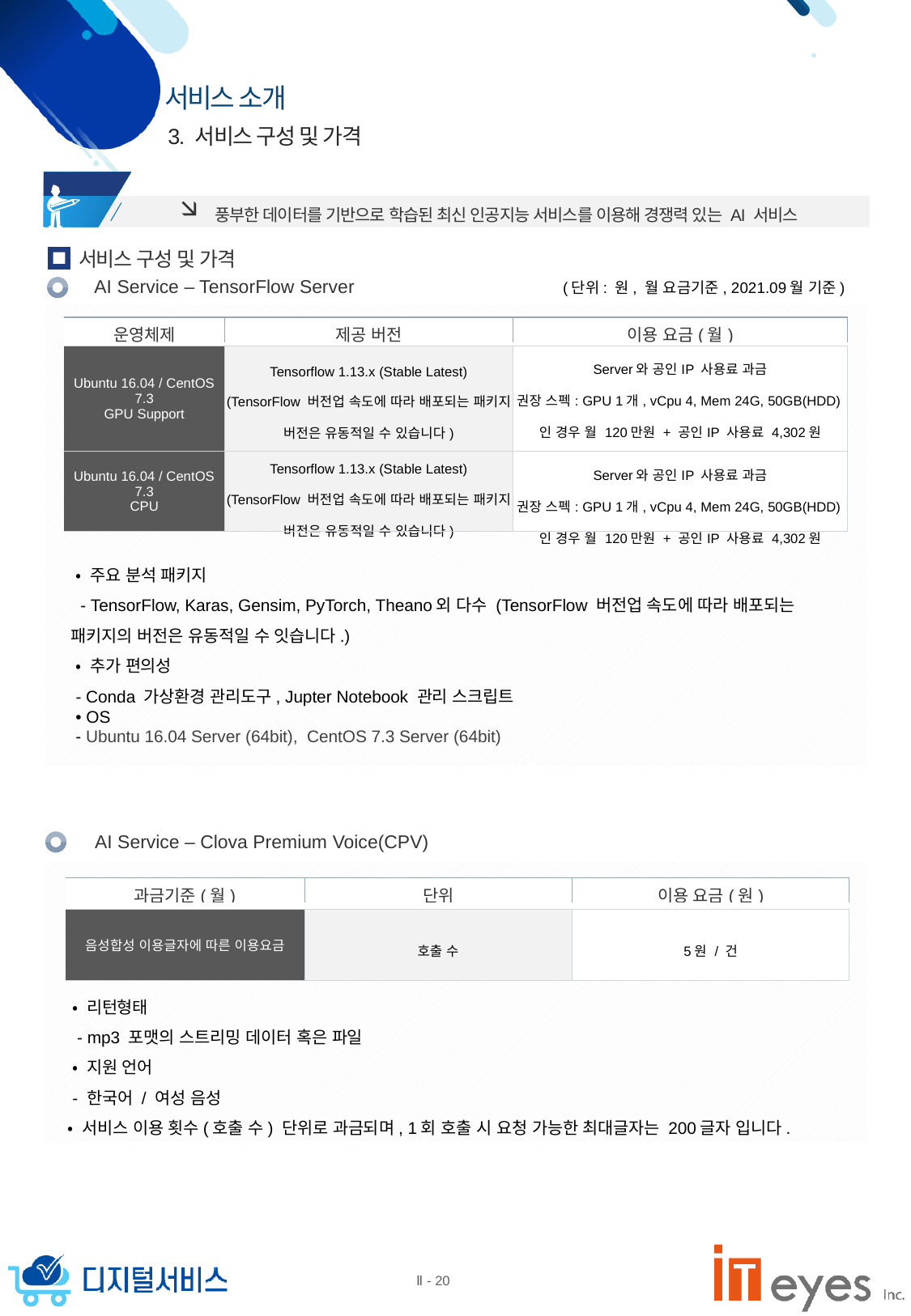

3. 서비스 구성 및 가격
 풍부한 데이터를 기반으로 학습된 최신 인공지능 서비스를 이용해 경쟁력 있는 AI 서비스
서비스 구성 및 가격

AI Service – TensorFlow Server

(단위: 원, 월 요금기준, 2021.09월 기준)

| 운영체제 | 제공 버전 | 이용 요금(월) |
| --- | --- | --- |
|  |  |  |
| Ubuntu 16.04 / CentOS 7.3 GPU Support | Tensorflow 1.13.x (Stable Latest) (TensorFlow 버전업 속도에 따라 배포되는 패키지 버전은 유동적일 수 있습니다) | Server와 공인IP 사용료 과금 권장 스펙: GPU 1개, vCpu 4, Mem 24G, 50GB(HDD)인 경우 월 120만원 + 공인IP 사용료 4,302원 ※ 자세한 사항은 GPU server 상품 요금 참조 |
| Ubuntu 16.04 / CentOS 7.3 CPU | Tensorflow 1.13.x (Stable Latest) (TensorFlow 버전업 속도에 따라 배포되는 패키지 버전은 유동적일 수 있습니다) | Server와 공인IP 사용료 과금 권장 스펙: GPU 1개, vCpu 4, Mem 24G, 50GB(HDD)인 경우 월 120만원 + 공인IP 사용료 4,302원 |
 • 주요 분석 패키지
  - TensorFlow, Karas, Gensim, PyTorch, Theano외 다수 (TensorFlow 버전업 속도에 따라 배포되는 패키지의 버전은 유동적일 수 잇습니다.)
 • 추가 편의성
 - Conda 가상환경 관리도구, Jupter Notebook 관리 스크립트
 • OS
 - Ubuntu 16.04 Server (64bit),  CentOS 7.3 Server (64bit)
AI Service – Clova Premium Voice(CPV)

| 과금기준(월) | 단위 | 이용 요금(원) |
| --- | --- | --- |
|  |  |  |
| 음성합성 이용글자에 따른 이용요금 | 호출 수 | 5원 / 건 |
 • 리턴형태
  - mp3 포맷의 스트리밍 데이터 혹은 파일
 • 지원 언어
 - 한국어 / 여성 음성
• 서비스 이용 횟수(호출 수) 단위로 과금되며, 1회 호출 시 요청 가능한 최대글자는 200글자 입니다.